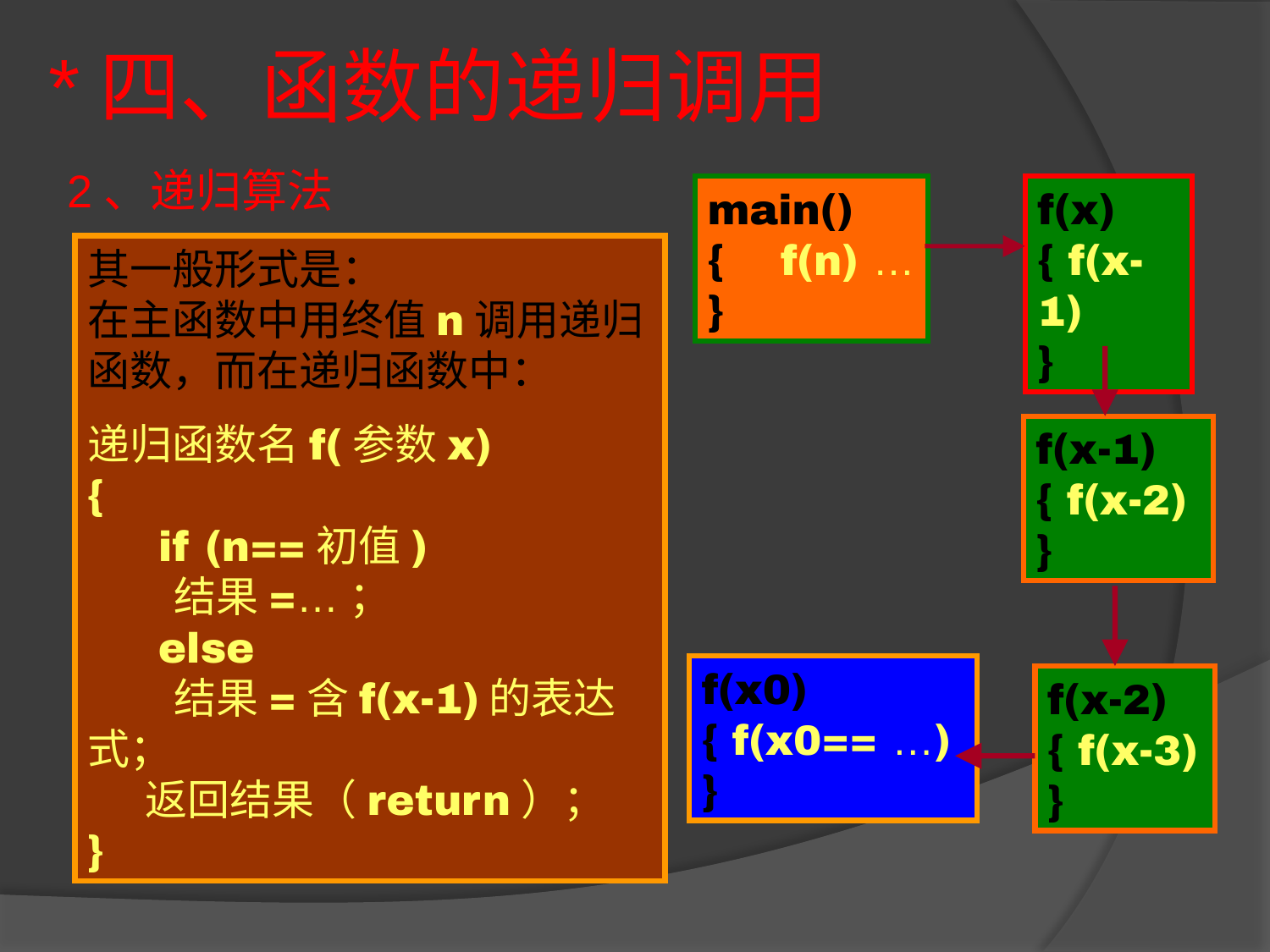

# *四、函数的递归调用
2、递归算法
main()
{    f(n) …
}
f(x)
{ f(x-1)
}
其一般形式是：
在主函数中用终值n调用递归函数，而在递归函数中：
递归函数名f(参数x)
{
     if (n==初值)
        结果=…；
     else
        结果=含f(x-1)的表达式；
     返回结果（return）；
}

f(x-1)
{ f(x-2)
}

f(x0)
{ f(x0== …)
}
f(x-2)
{ f(x-3)
}